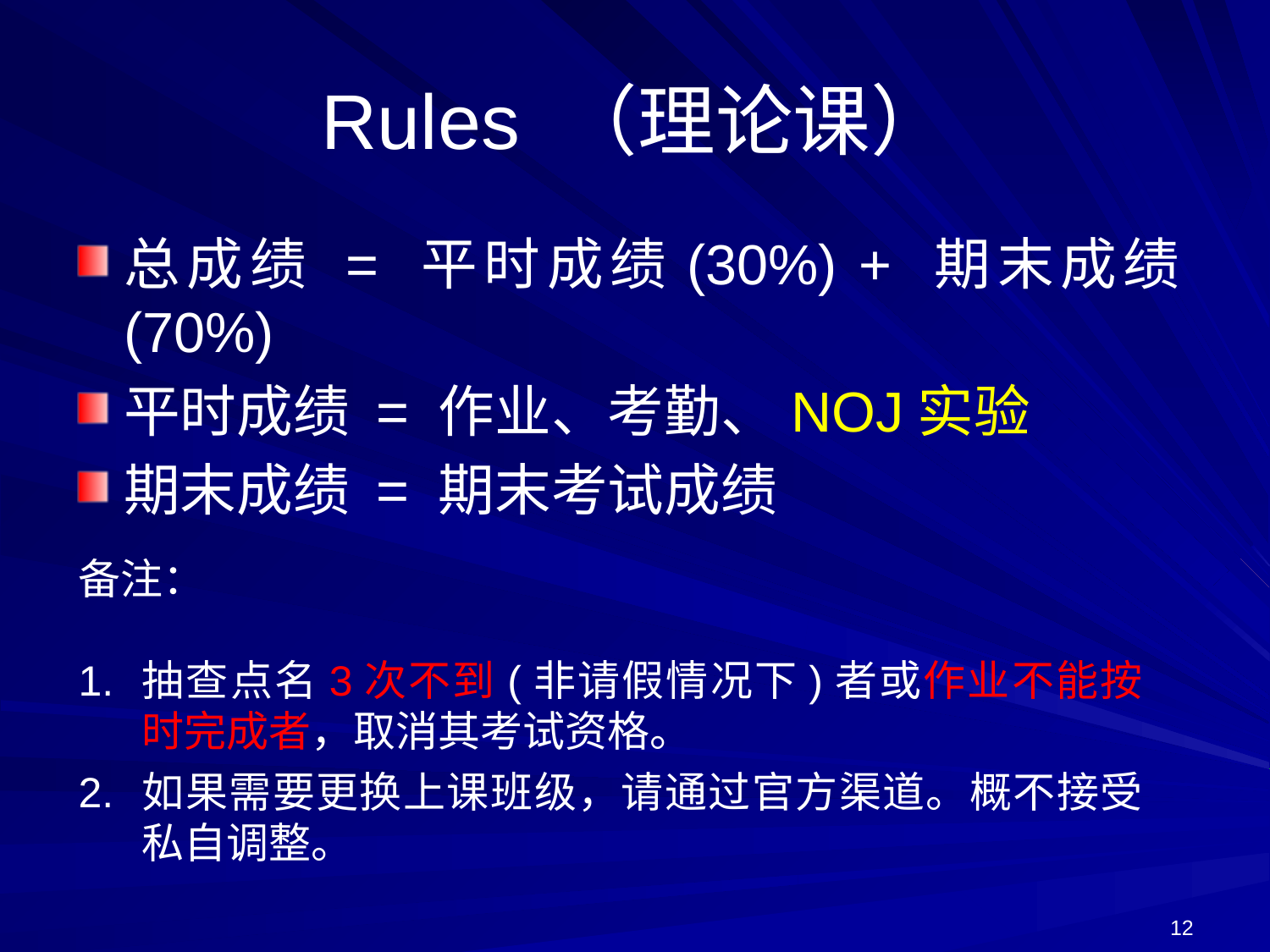

# Rules （理论课）
总成绩 = 平时成绩(30%) + 期末成绩(70%)
平时成绩 = 作业、考勤、NOJ实验
期末成绩 = 期末考试成绩
备注：

抽查点名3次不到(非请假情况下)者或作业不能按时完成者，取消其考试资格。
如果需要更换上课班级，请通过官方渠道。概不接受私自调整。
12